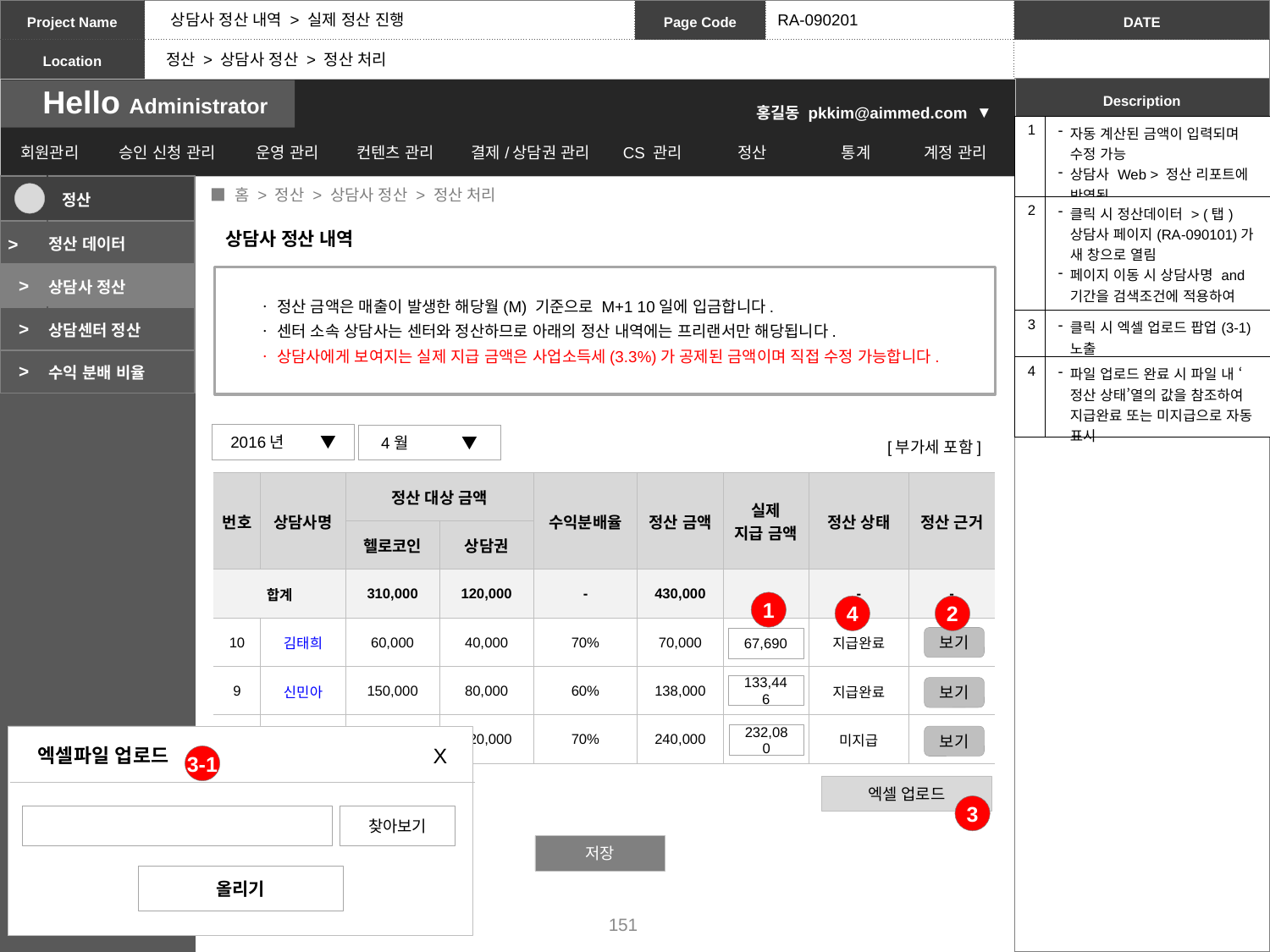

상담사 정산 내역 > 실제 정산 진행
RA-090201
정산 > 상담사 정산 > 정산 처리
| 1 | 자동 계산된 금액이 입력되며 수정 가능 상담사 Web > 정산 리포트에 반영됨 |
| --- | --- |
| 2 | 클릭 시 정산데이터 > (탭)상담사 페이지(RA-090101)가 새 창으로 열림 페이지 이동 시 상담사명 and 기간을 검색조건에 적용하여 열림 |
| 3 | 클릭 시 엑셀 업로드 팝업(3-1) 노출 |
| 4 | 파일 업로드 완료 시 파일 내 ‘정산 상태’열의 값을 참조하여 지급완료 또는 미지급으로 자동 표시 |
   ■ 홈 > 정산 > 상담사 정산 > 정산 처리

|  | 정산 |
| --- | --- |
| > | 정산 데이터 |
| > | 상담사 정산 |
| > | 상담센터 정산 |
| > | 수익 분배 비율 |

상담사 정산 내역

ㆍ 정산 금액은 매출이 발생한 해당월(M) 기준으로 M+1 10일에 입금합니다.
ㆍ 센터 소속 상담사는 센터와 정산하므로 아래의 정산 내역에는 프리랜서만 해당됩니다.
ㆍ 상담사에게 보여지는 실제 지급 금액은 사업소득세(3.3%)가 공제된 금액이며 직접 수정 가능합니다.
2016년        ▼
2016년        ▼
4월            ▼
4월            ▼
[부가세 포함]
| 번호 | 상담사명 | 정산 대상 금액 |  | 수익분배율 | 정산 금액 | 실제 지급 금액 | 정산 상태 | 정산 근거 |
| --- | --- | --- | --- | --- | --- | --- | --- | --- |
|  |  | 헬로코인 | 상담권 |  |  |  |  |  |
| 합계 |  | 310,000 | 120,000 | - | 430,000 | - | - | - |
| 10 | 김태희 | 60,000 | 40,000 | 70% | 70,000 |  | 지급완료 |  |
| 9 | 신민아 | 150,000 | 80,000 | 60% | 138,000 |  | 지급완료 |  |
| 8 | 장동건 | 200,000 | 120,000 | 70% | 240,000 |  | 미지급 |  |
1
4
2
보기
67,690
133,446
보기
232,080

X
엑셀파일 업로드

찾아보기
올리기
보기
3-1
엑셀 업로드
3
저장
151